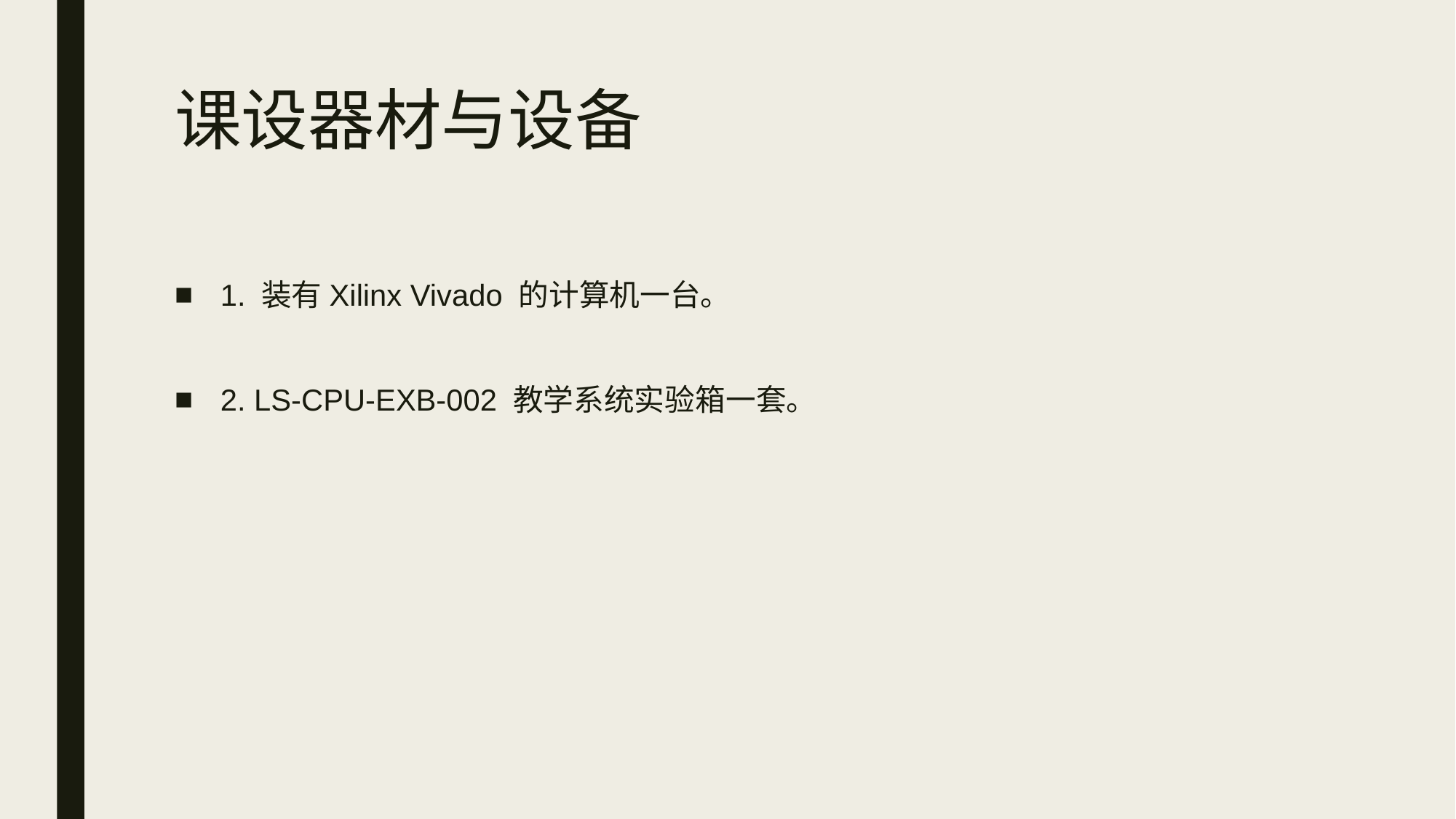

# 课设器材与设备
1. 装有Xilinx Vivado 的计算机一台。

2. LS-CPU-EXB-002 教学系统实验箱一套。